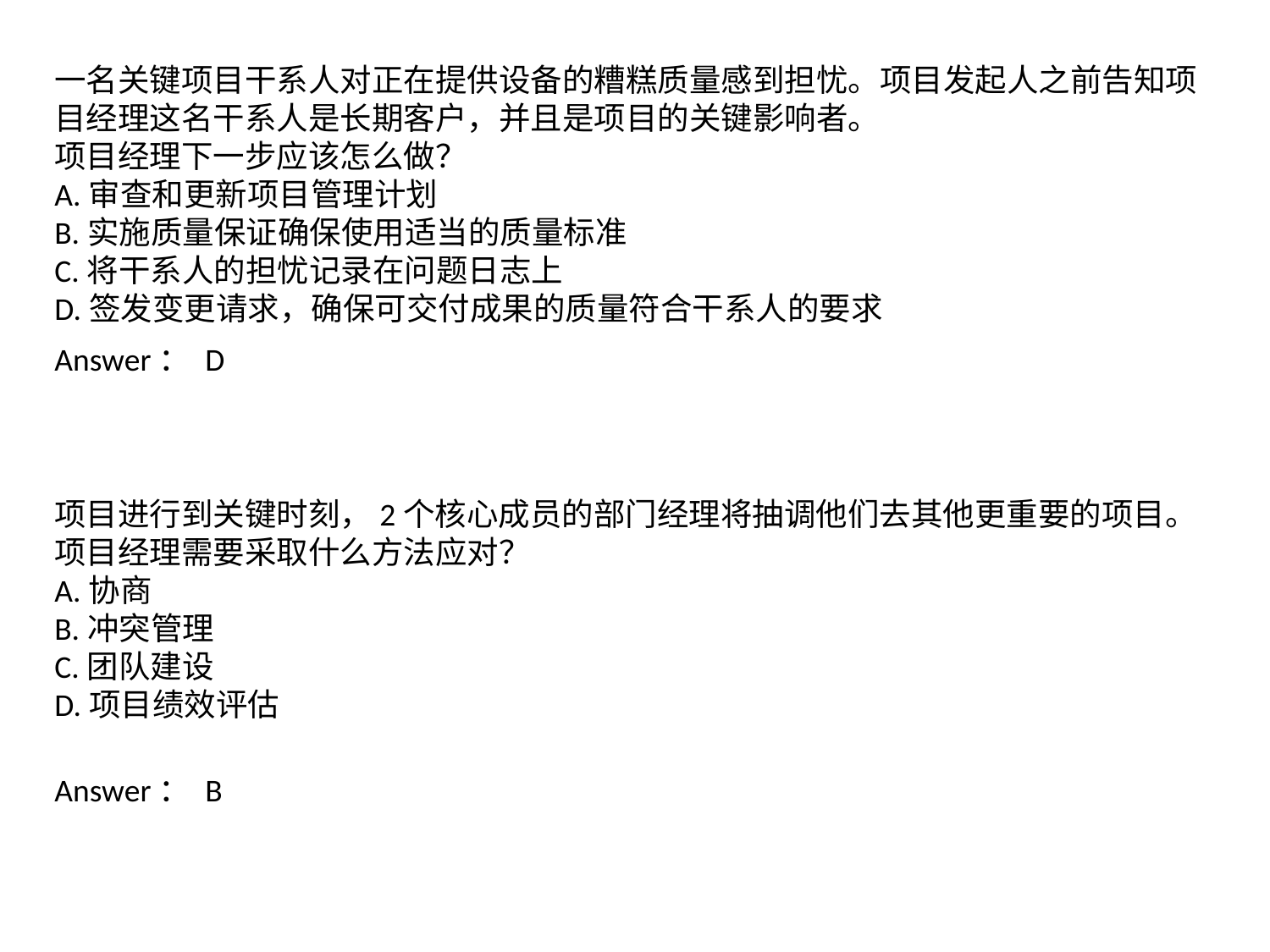

一名关键项目干系人对正在提供设备的糟糕质量感到担忧。项目发起人之前告知项目经理这名干系人是长期客户，并且是项目的关键影响者。
项目经理下一步应该怎么做？
A.审查和更新项目管理计划
B.实施质量保证确保使用适当的质量标准
C.将干系人的担忧记录在问题日志上
D.签发变更请求，确保可交付成果的质量符合干系人的要求
Answer： D
项目进行到关键时刻，2个核心成员的部门经理将抽调他们去其他更重要的项目。项目经理需要采取什么方法应对？
A.协商
B.冲突管理
C.团队建设
D.项目绩效评估
Answer： B